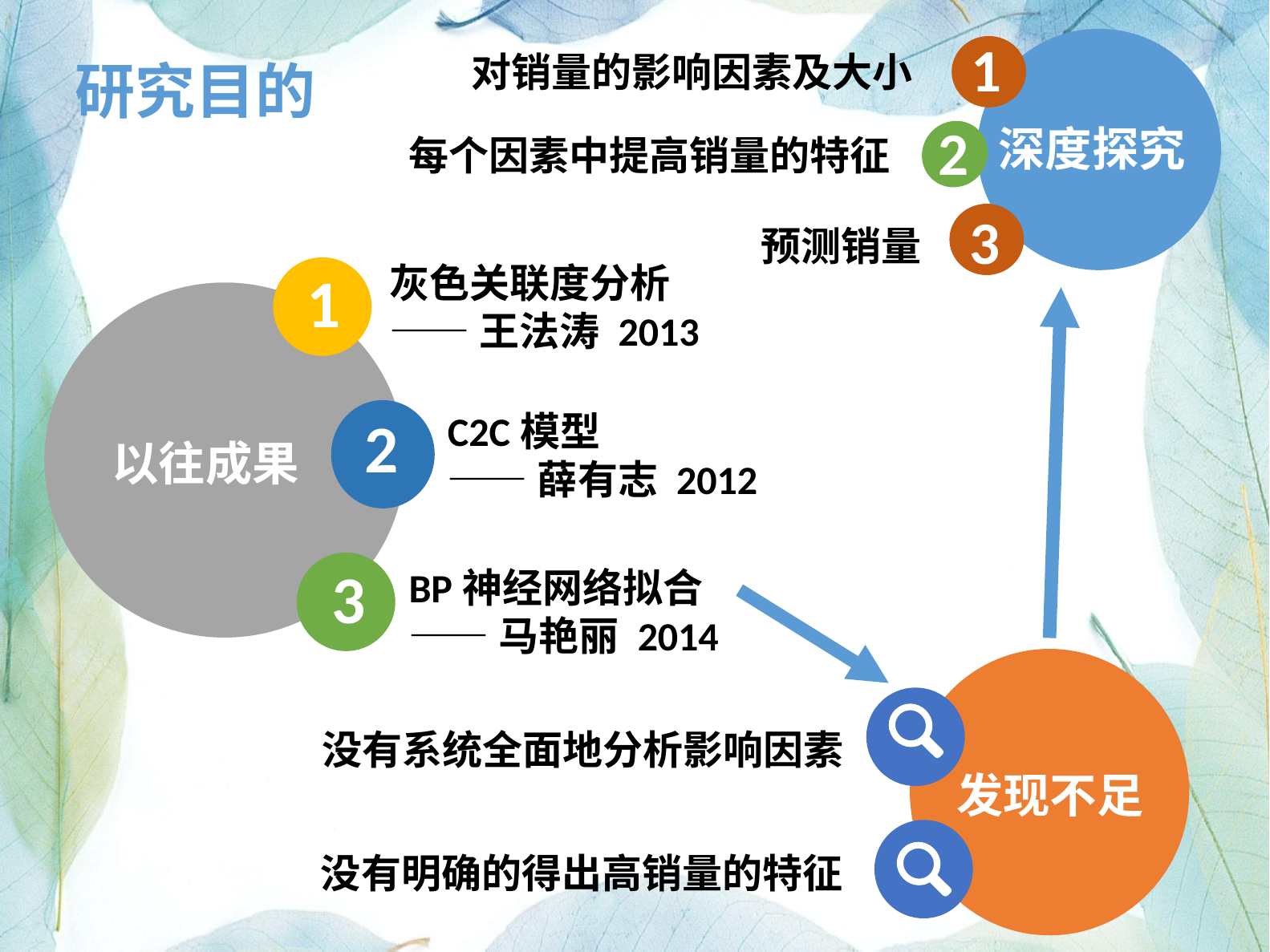

研究目的
1

对销量的影响因素及大小
2
深度探究

每个因素中提高销量的特征
3

预测销量
灰色关联度分析
——王法涛 2013
1

2

C2C模型
——薛有志 2012
以往成果
3

BP神经网络拟合
——马艳丽 2014

没有系统全面地分析影响因素

没有明确的得出高销量的特征

发现不足